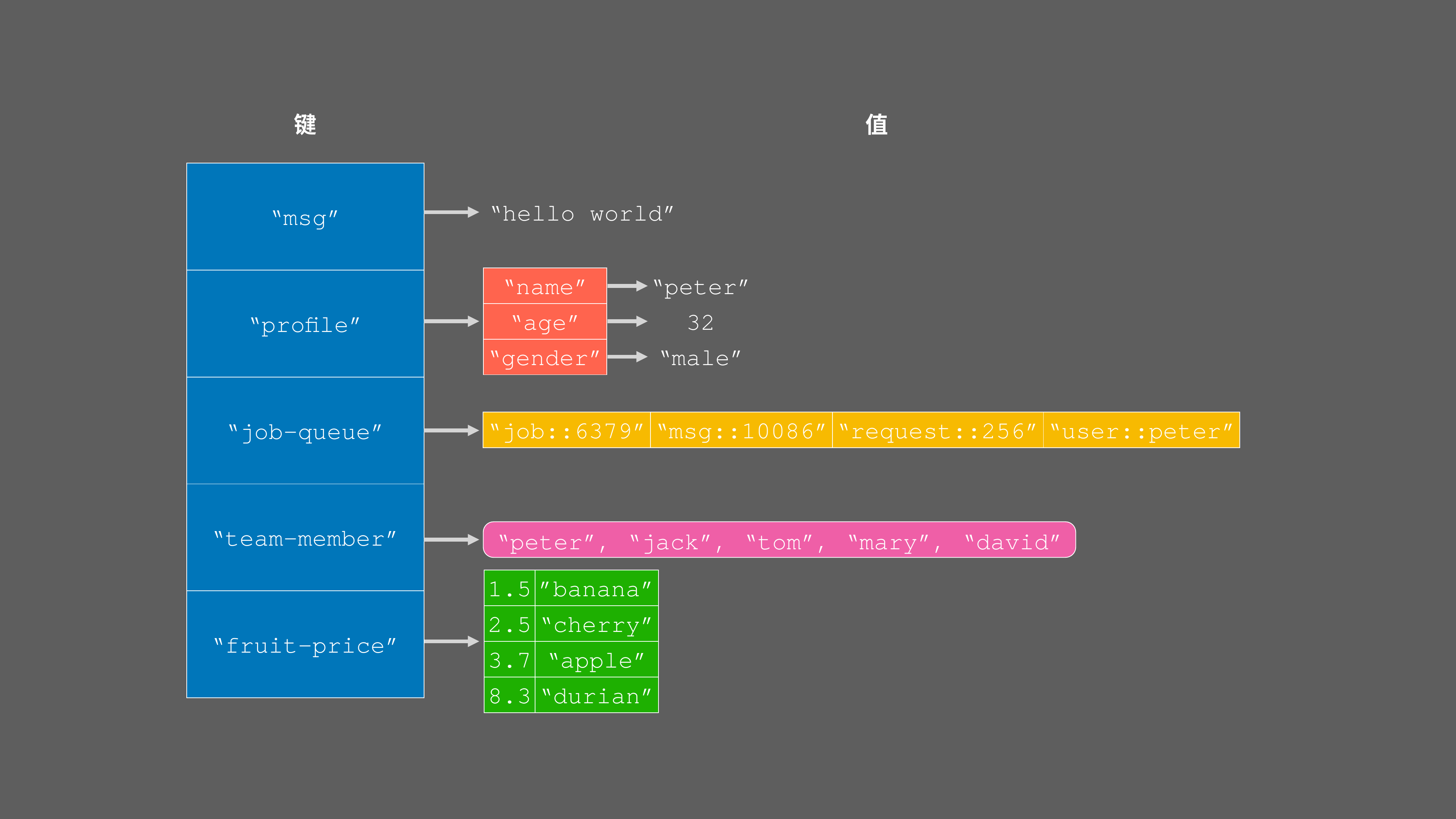

键
值
| “msg” |
| --- |
| “profile” |
| “job-queue” |
| “team-member” |
| “fruit-price” |
| “hello world” |
| --- |

| “name” |
| --- |
| “age” |
| “gender” |
| “peter” |
| --- |
| 32 |
| “male” |

| “job::6379” | “msg::10086” | “request::256” | “user::peter” |
| --- | --- | --- | --- |

“peter”, “jack”, “tom”, “mary”, “david”

| 1.5 | ”banana” |
| --- | --- |
| 2.5 | “cherry” |
| 3.7 | “apple” |
| 8.3 | “durian” |